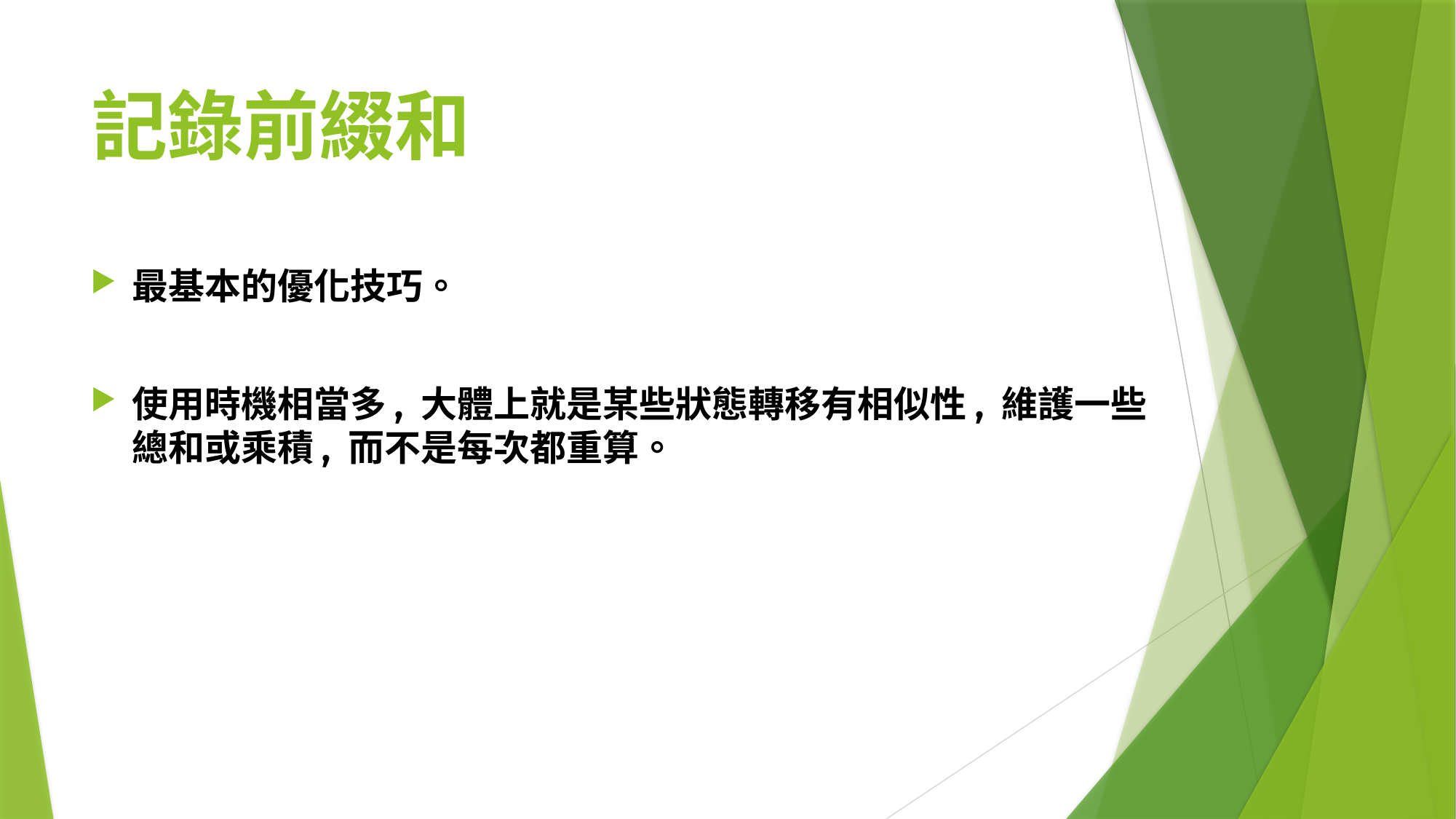

# 記錄前綴和
最基本的優化技巧。

使用時機相當多, 大體上就是某些狀態轉移有相似性, 維護一些總和或乘積, 而不是每次都重算。